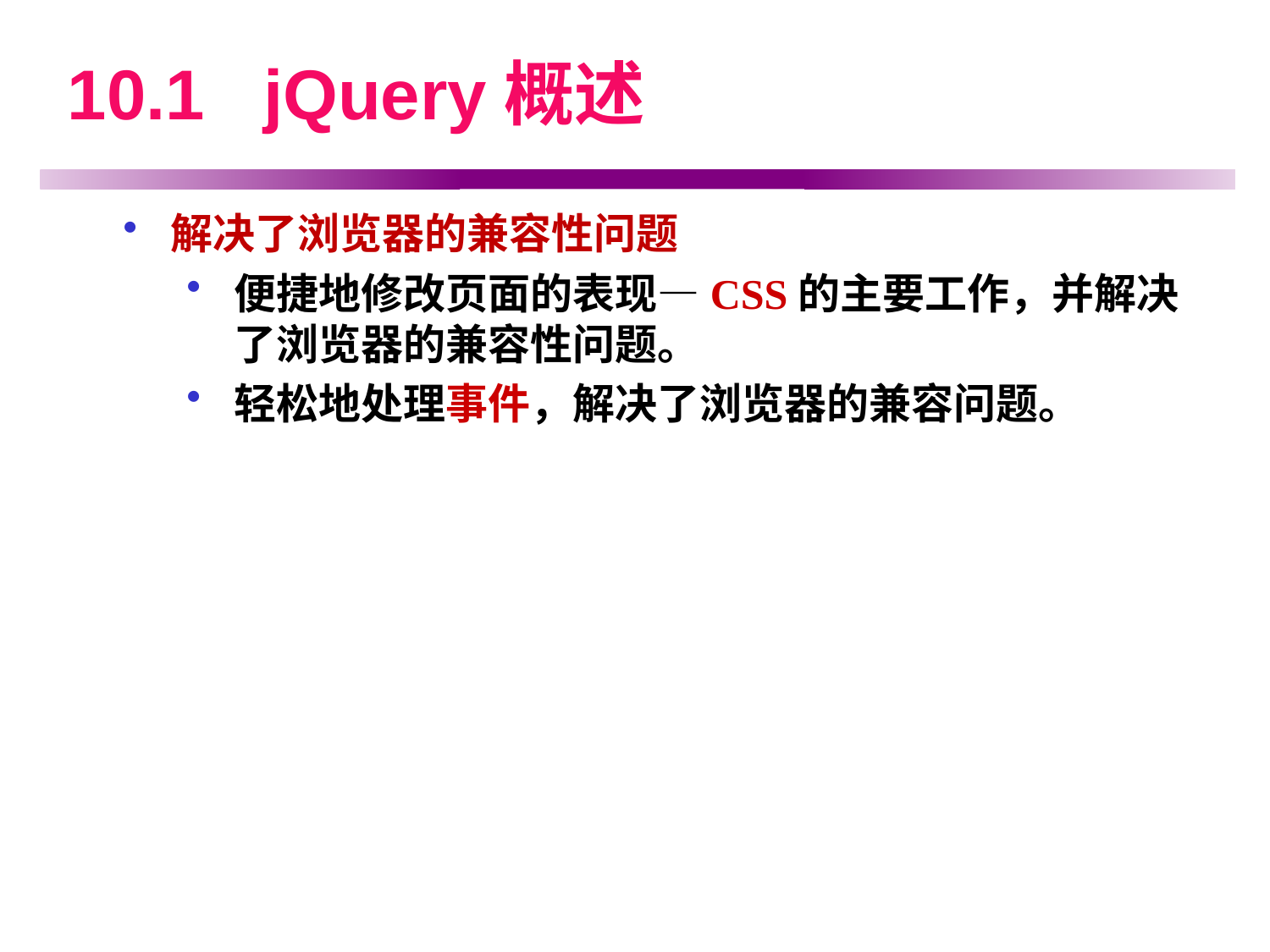

# 10.1   jQuery概述
解决了浏览器的兼容性问题
便捷地修改页面的表现—CSS的主要工作，并解决了浏览器的兼容性问题。
轻松地处理事件，解决了浏览器的兼容问题。